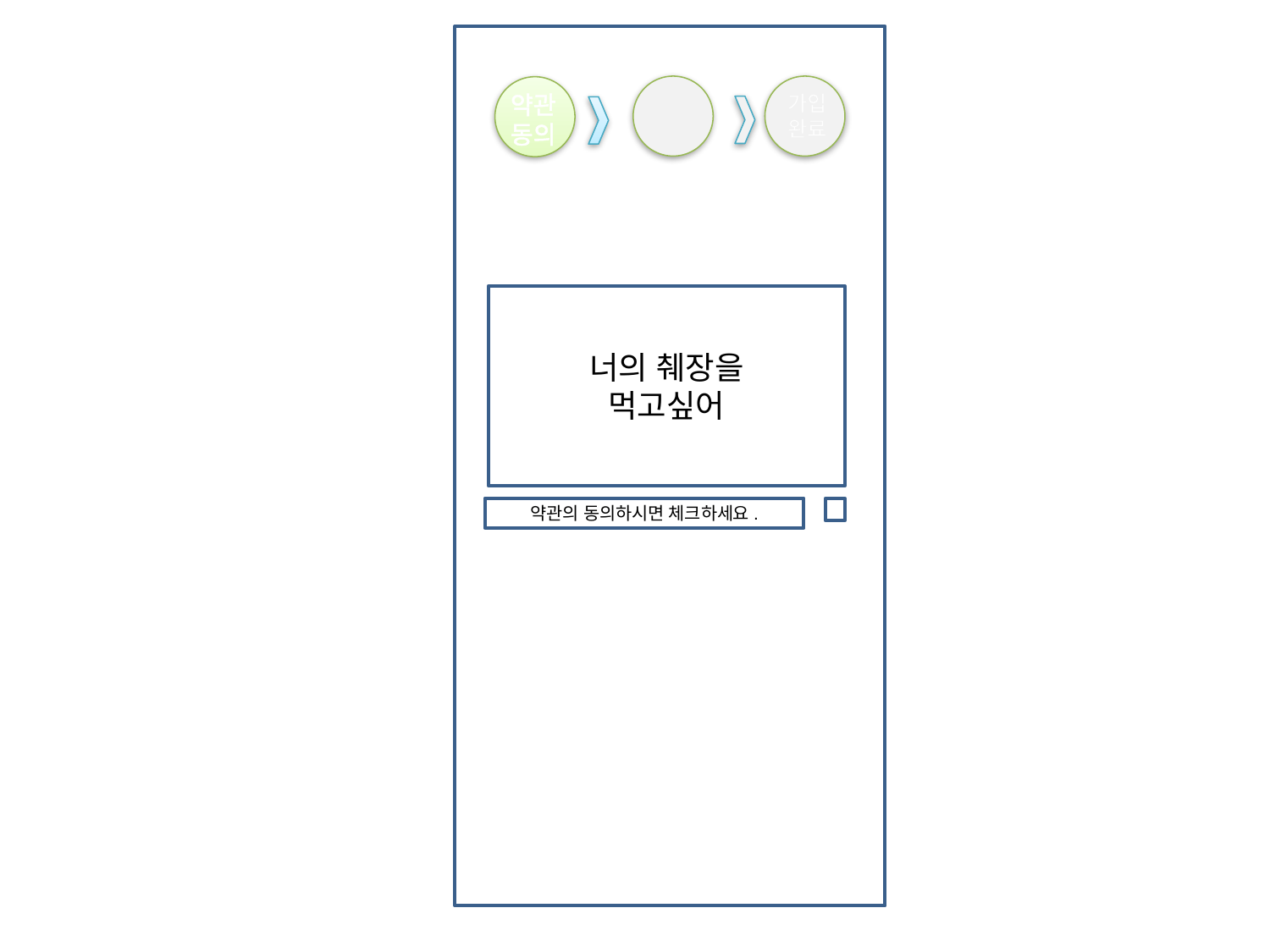

약관
동의
가입
완료
회원
가입

너의 췌장을
먹고싶어
약관의 동의하시면 체크하세요.